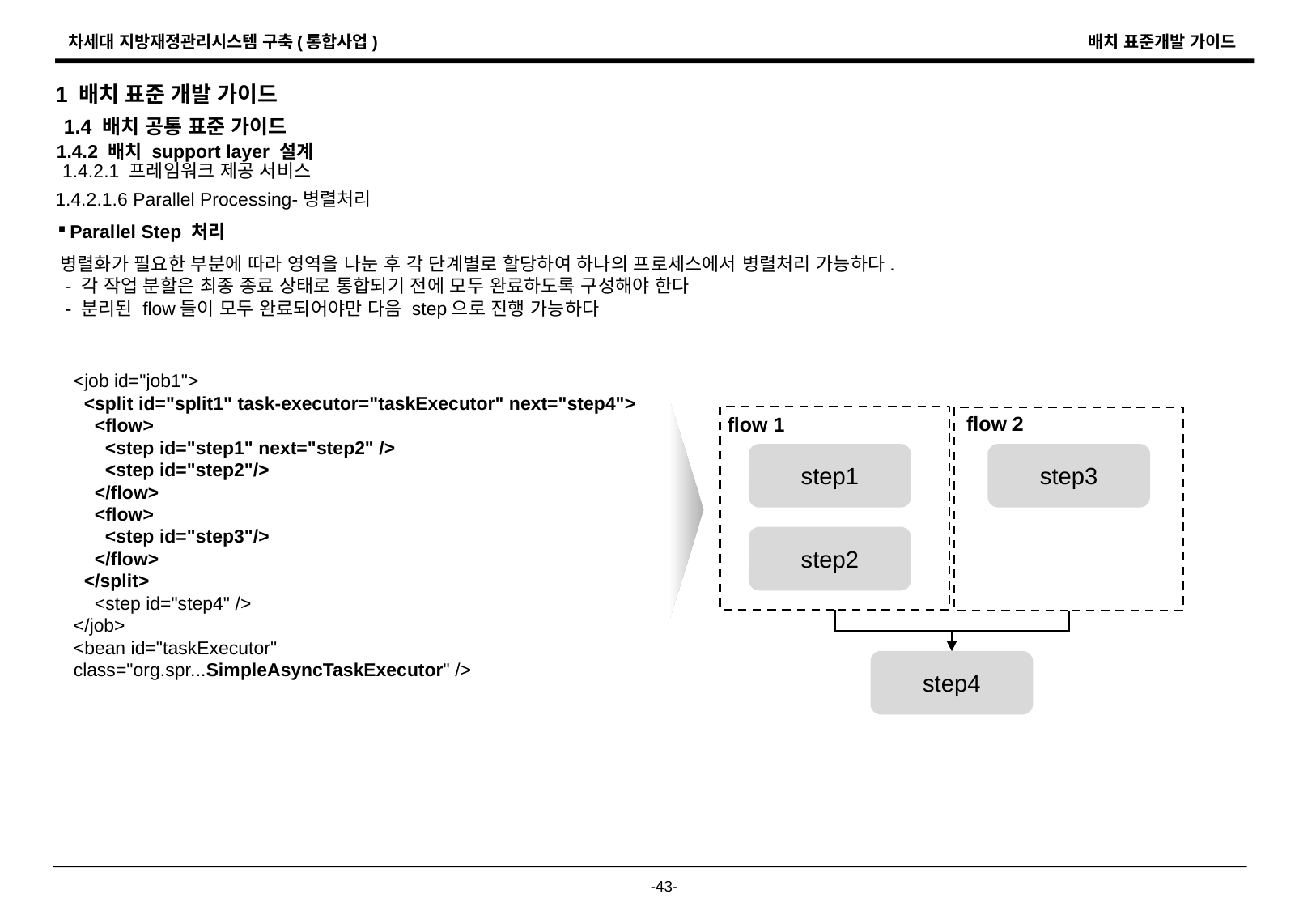

1 배치 표준 개발 가이드
1.4 배치 공통 표준 가이드
1.4.2 배치 support layer 설계
1.4.2.1 프레임워크 제공 서비스
1.4.2.1.6 Parallel Processing-병렬처리
Parallel Step 처리
병렬화가 필요한 부분에 따라 영역을 나눈 후 각 단계별로 할당하여 하나의 프로세스에서 병렬처리 가능하다.
 - 각 작업 분할은 최종 종료 상태로 통합되기 전에 모두 완료하도록 구성해야 한다
 - 분리된 flow들이 모두 완료되어야만 다음 step으로 진행 가능하다
<job id="job1">
  <split id="split1" task-executor="taskExecutor" next="step4">
    <flow>
      <step id="step1" next="step2" />
      <step id="step2"/>
    </flow>
    <flow>
      <step id="step3"/>
    </flow>
  </split>
    <step id="step4" />
</job>
<bean id="taskExecutor" class="org.spr...SimpleAsyncTaskExecutor" />
flow 2
flow 1

step1
step3

step2
step4